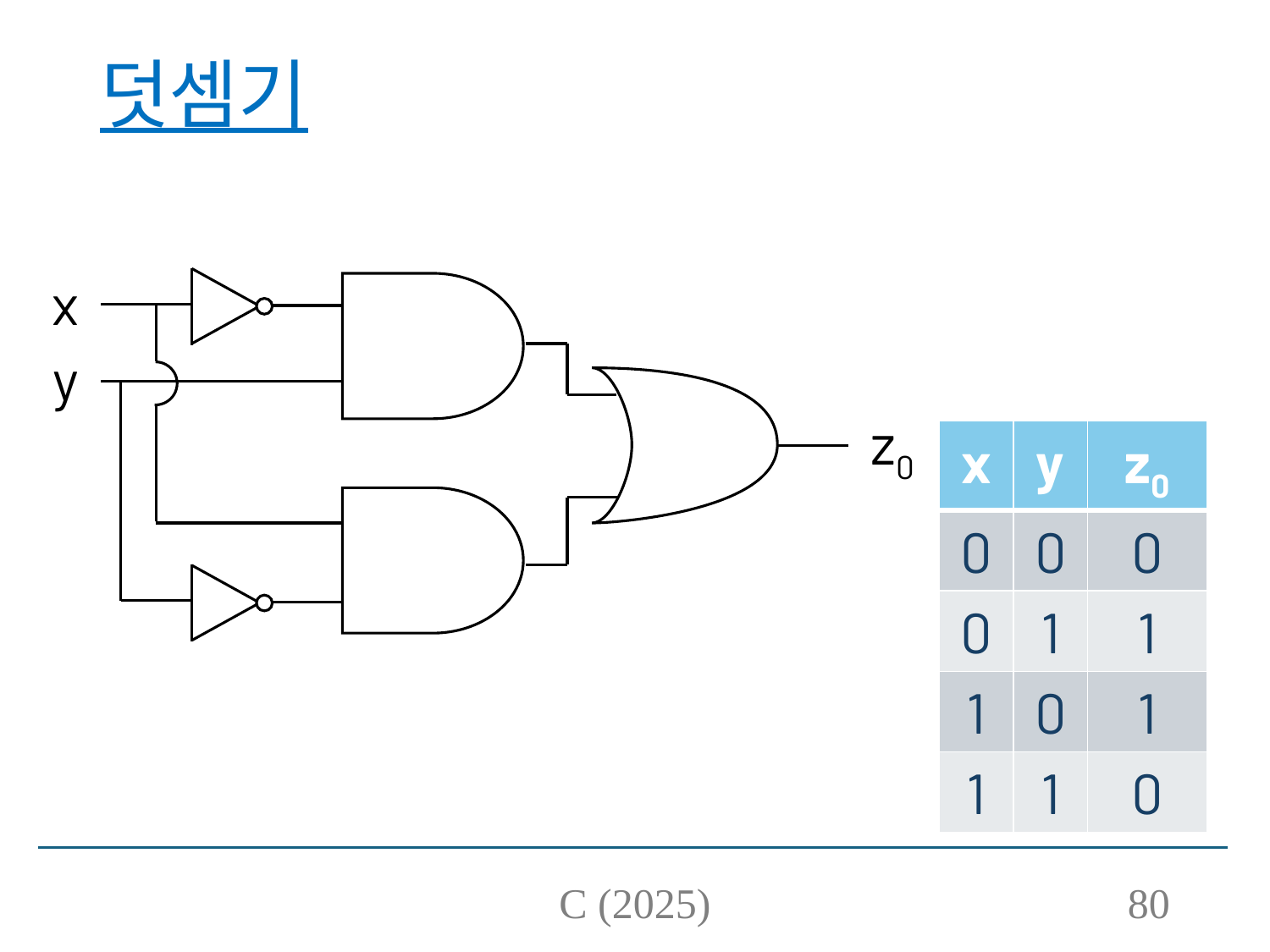

# 덧셈기
x

y

z0
| x | y | z0 |
| --- | --- | --- |
| 0 | 0 | 0 |
| 0 | 1 | 1 |
| 1 | 0 | 1 |
| 1 | 1 | 0 |

C (2025)
80